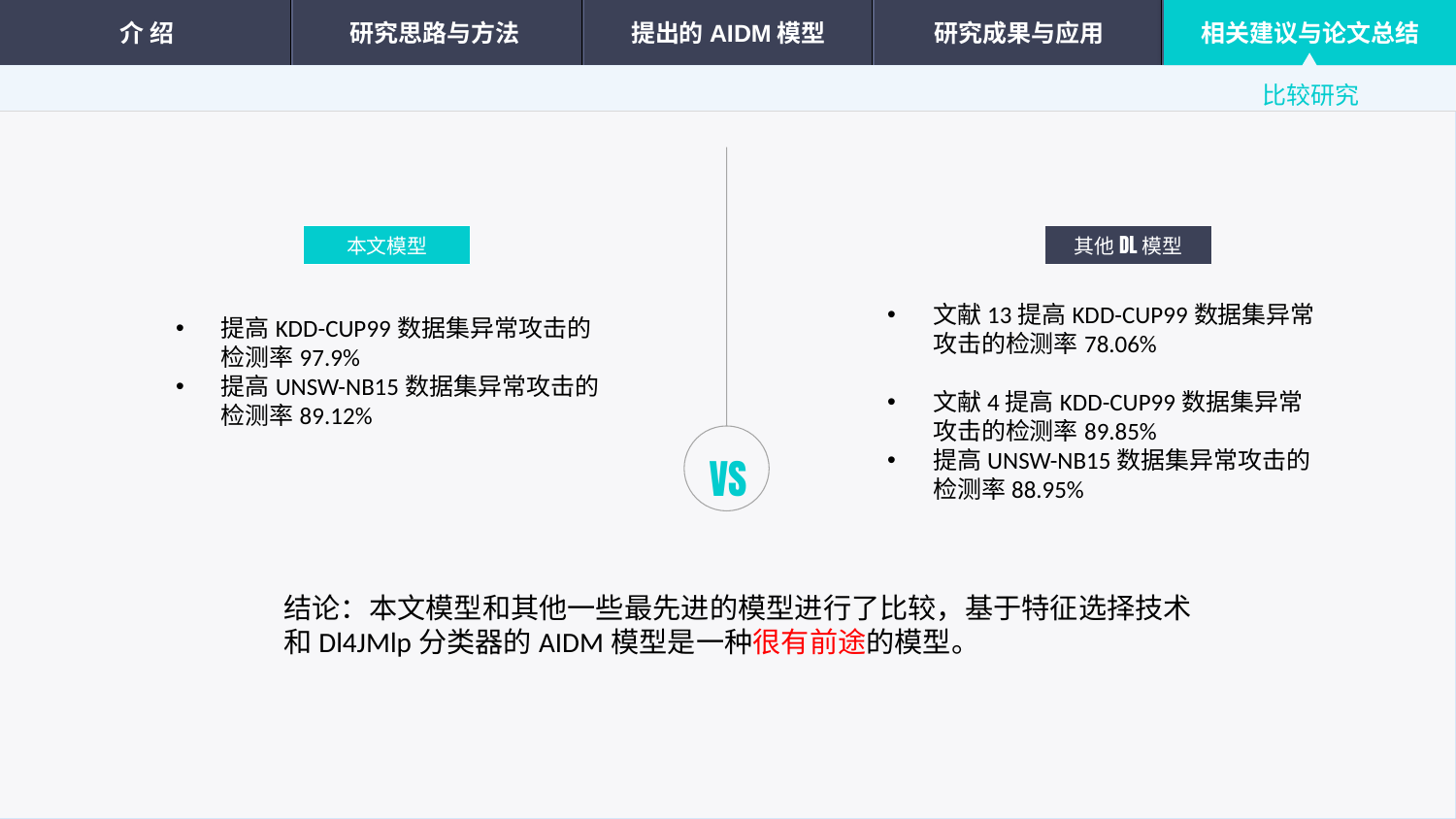

介 绍
研究思路与方法
提出的AIDM模型
研究成果与应用
相关建议与论文总结
比较研究
本文模型
其他DL模型
文献13提高KDD-CUP99数据集异常攻击的检测率78.06%

文献4提高KDD-CUP99数据集异常攻击的检测率89.85%
提高UNSW-NB15数据集异常攻击的检测率88.95%
提高KDD-CUP99数据集异常攻击的检测率97.9%
提高UNSW-NB15数据集异常攻击的检测率89.12%

VS
结论：本文模型和其他一些最先进的模型进行了比较，基于特征选择技术和Dl4JMlp分类器的AIDM模型是一种很有前途的模型。